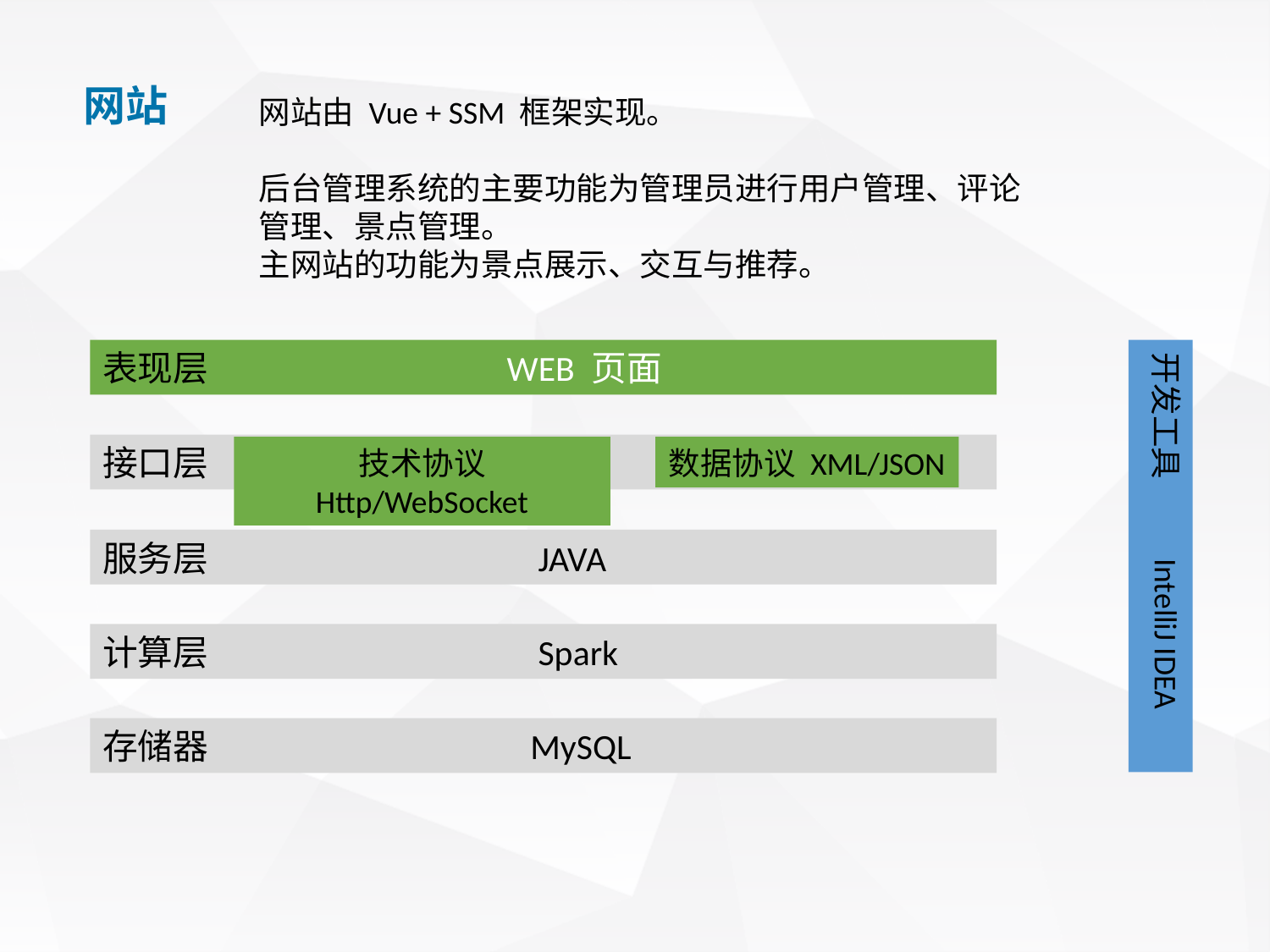

网站
网站由 Vue + SSM 框架实现。

后台管理系统的主要功能为管理员进行用户管理、评论管理、景点管理。
主网站的功能为景点展示、交互与推荐。
表现层                                     WEB 页面
开发工具          IntelliJ IDEA
接口层
技术协议 Http/WebSocket
数据协议 XML/JSON
服务层                                         JAVA
计算层                                         Spark
存储器                                        MySQL